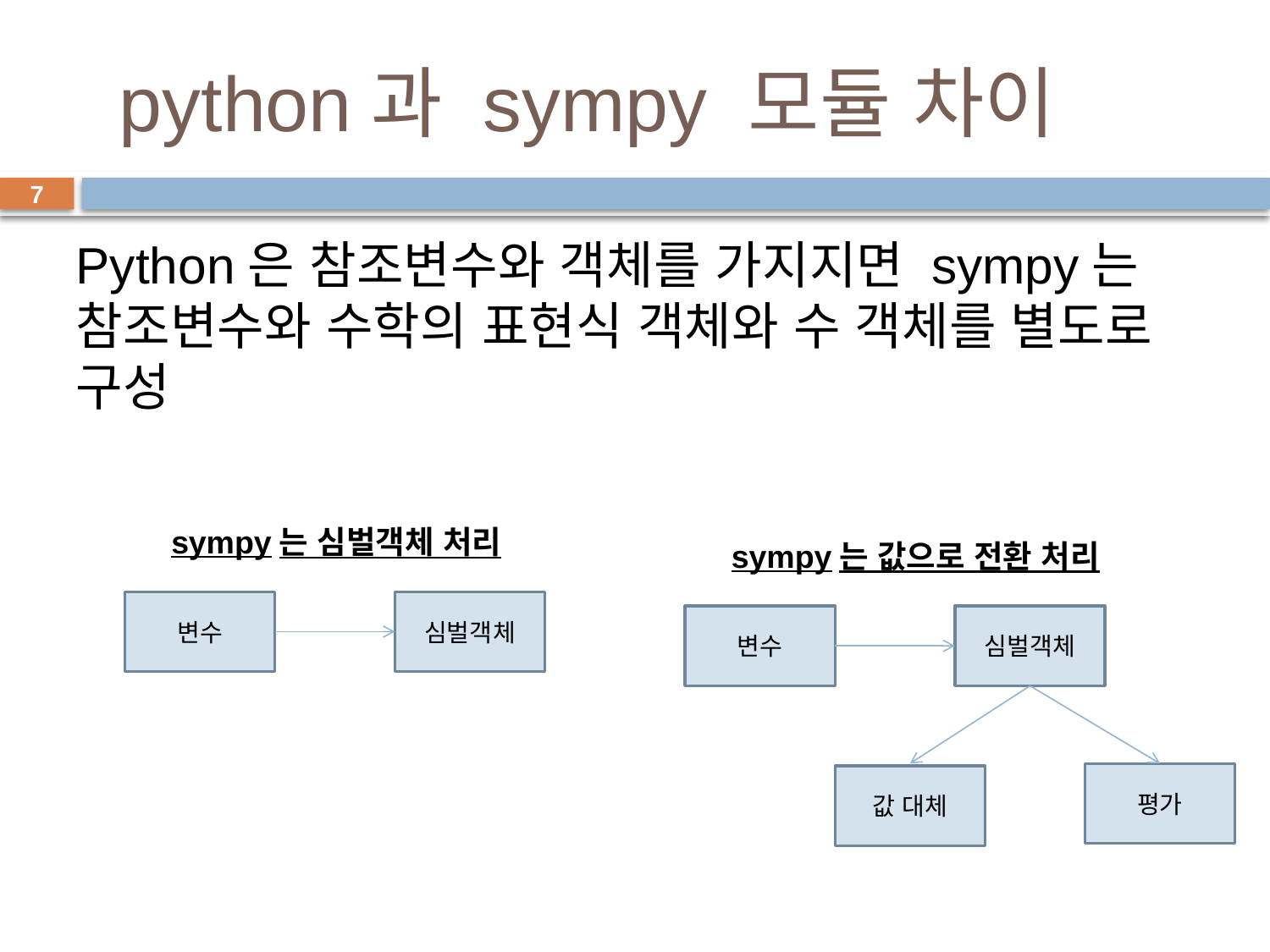

# python과 sympy 모듈 차이
7
Python은 참조변수와 객체를 가지지면 sympy는 참조변수와 수학의 표현식 객체와 수 객체를 별도로 구성
 sympy는 심벌객체 처리
 sympy는 값으로 전환 처리
변수
심벌객체
변수
심벌객체
평가
값 대체